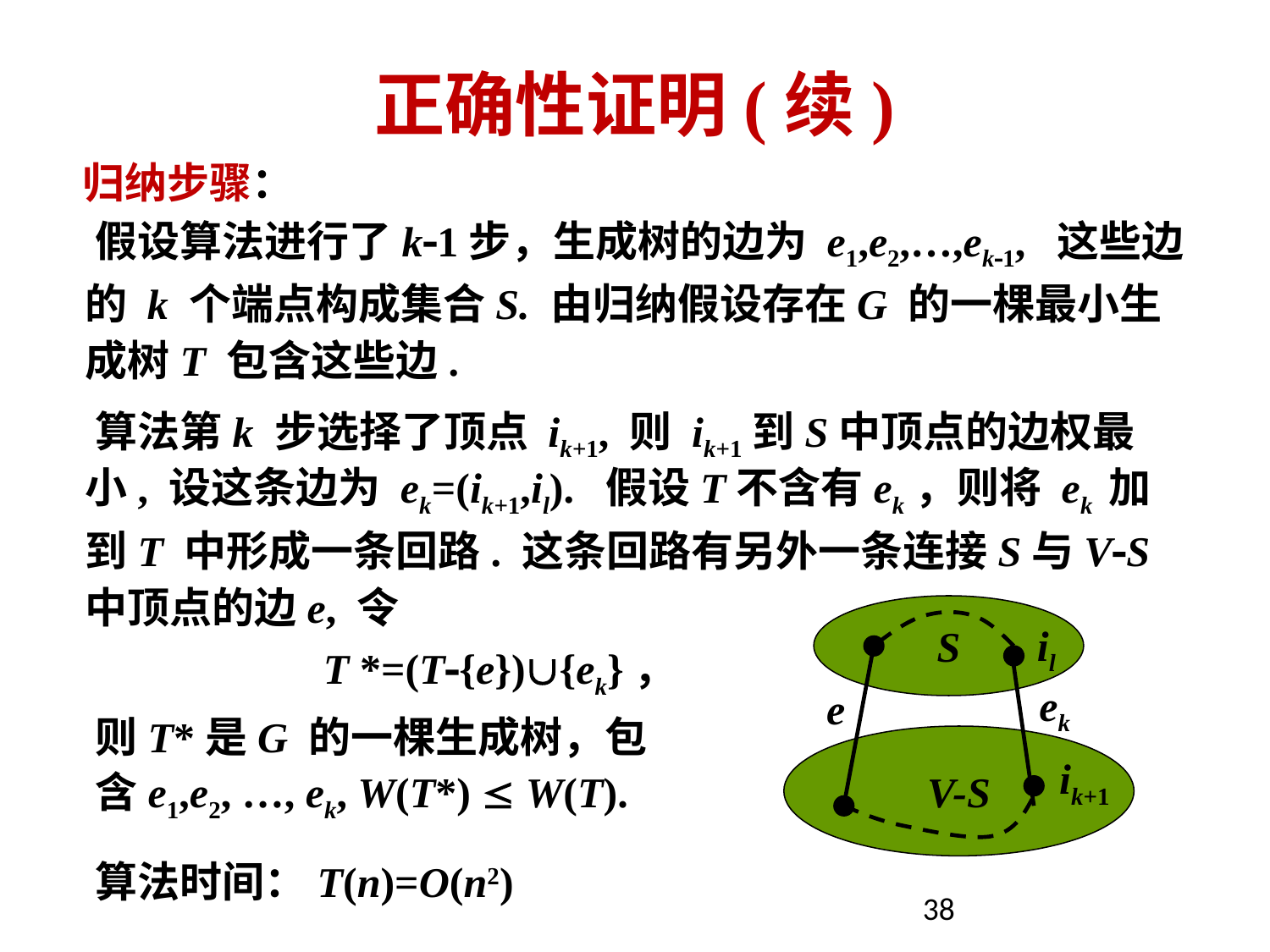

# 正确性证明(续)
      归纳步骤：
     假设算法进行了k−1步，生成树的边为 e1,e2,…,ek−1,  这些边的 k 个端点构成集合S. 由归纳假设存在G 的一棵最小生成树T 包含这些边.
     算法第k 步选择了顶点 ik+1, 则 ik+1到S中顶点的边权最小, 设这条边为 ek=(ik+1,il).  假设T不含有ek，则将 ek 加到T 中形成一条回路. 这条回路有另外一条连接S与V−S中顶点的边e, 令
                           T *=(T−{e})∪{ek}，
     则T*是G 的一棵生成树，包
     含e1,e2, …, ek, W(T*) ≤ W(T).
     算法时间：T(n)=O(n2)
S

il

ek
e
V-S
ik+1

38